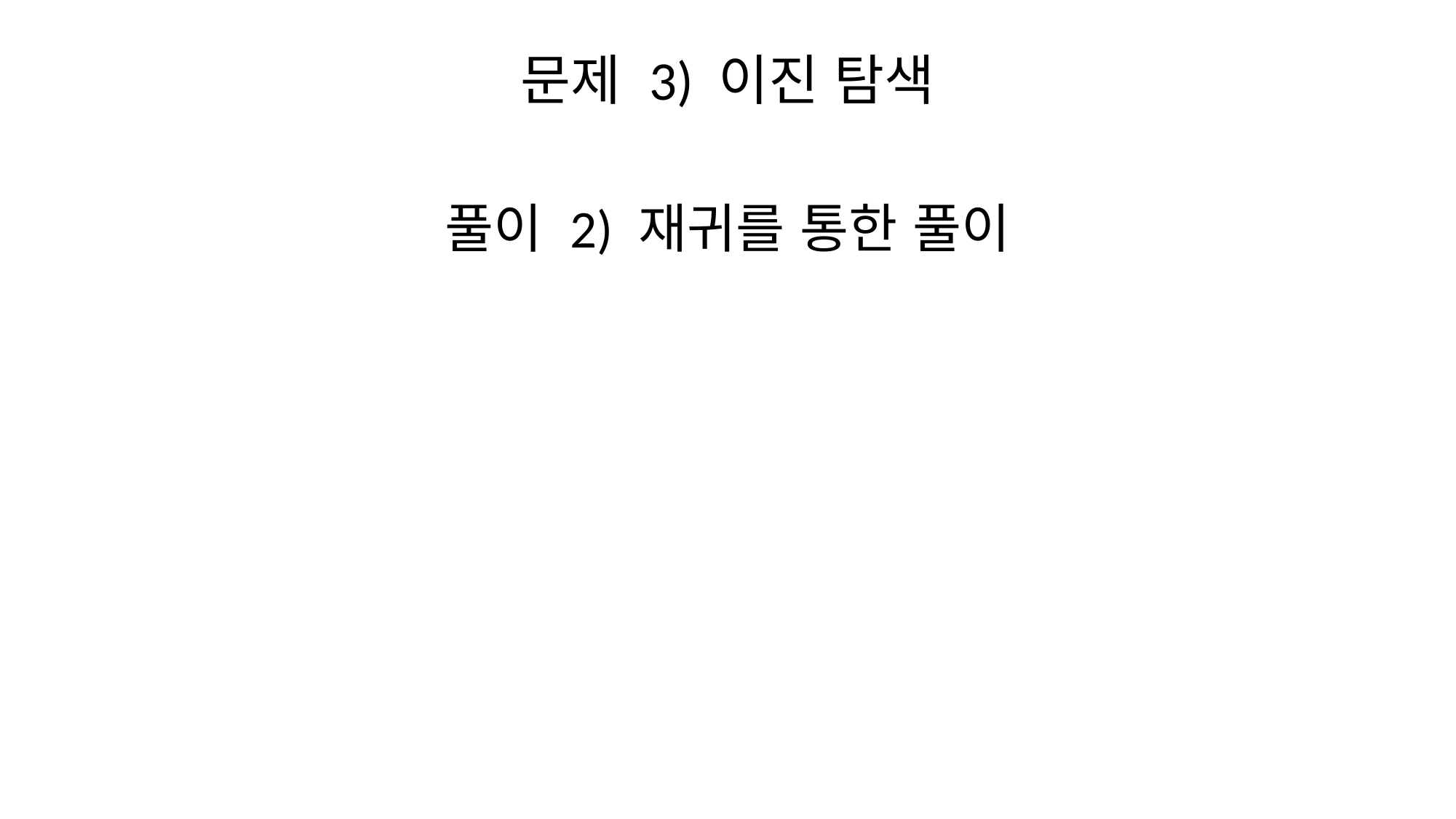

# 문제 3) 이진 탐색
풀이 2) 재귀를 통한 풀이